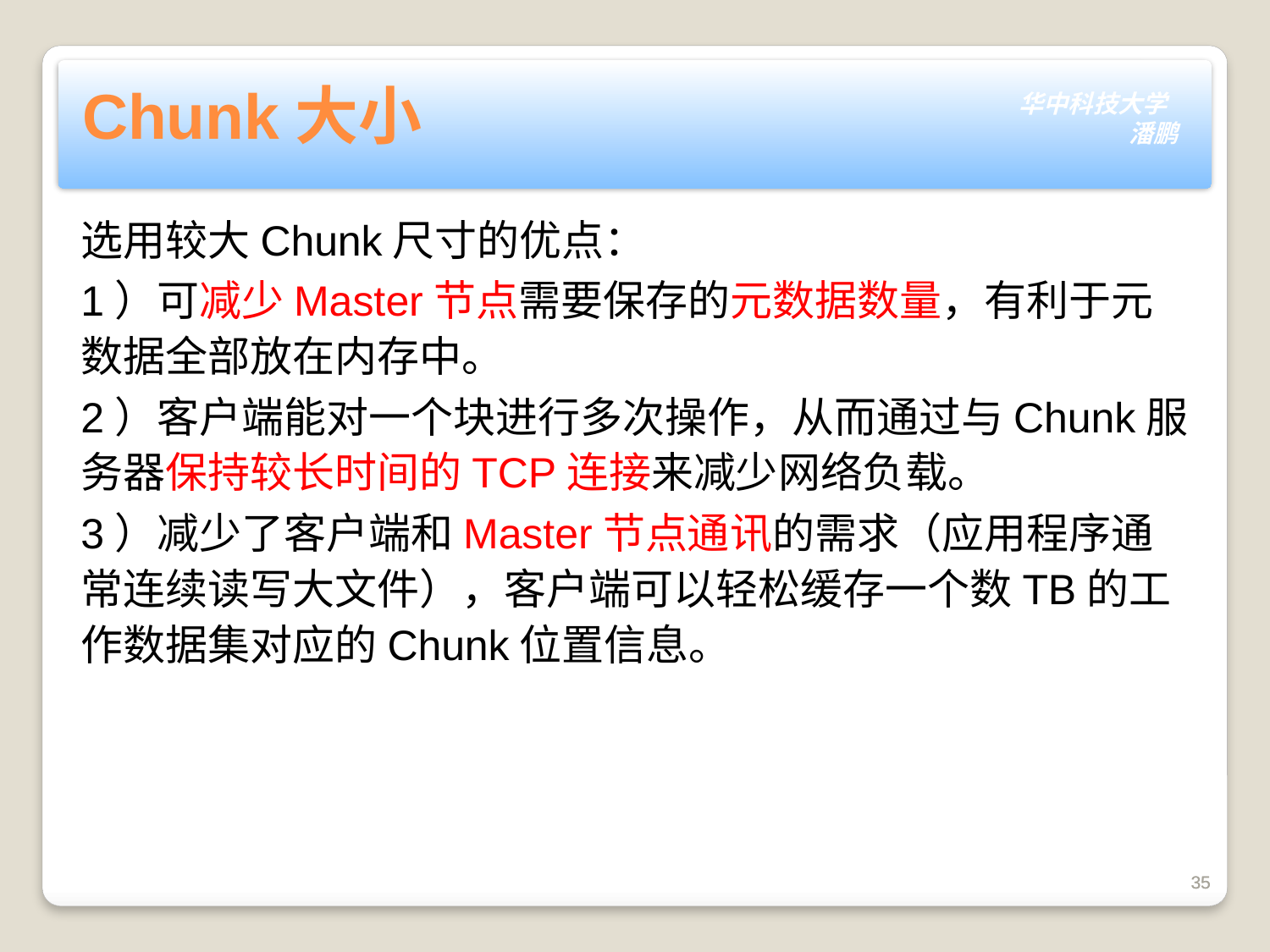

Chunk大小
选用较大Chunk尺寸的优点：
1）可减少Master节点需要保存的元数据数量，有利于元数据全部放在内存中。
2）客户端能对一个块进行多次操作，从而通过与Chunk服务器保持较长时间的TCP连接来减少网络负载。
3）减少了客户端和Master节点通讯的需求（应用程序通常连续读写大文件），客户端可以轻松缓存一个数TB的工作数据集对应的Chunk位置信息。
35
35